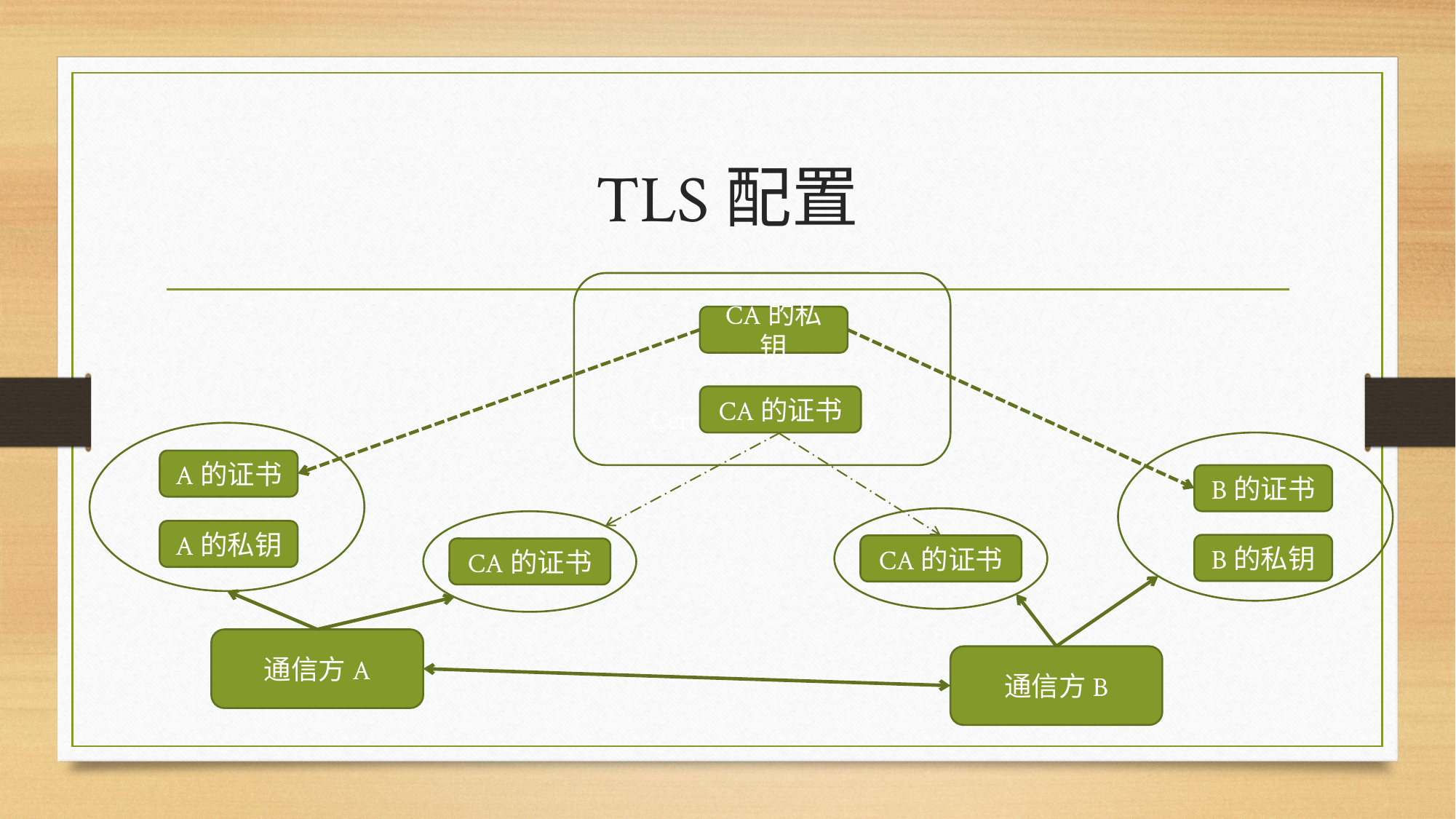

# TLS配置

Certificate Authoirty
CA的私钥
CA的证书

A的证书
B的证书

A的私钥
B的私钥
CA的证书
CA的证书
通信方A
通信方B